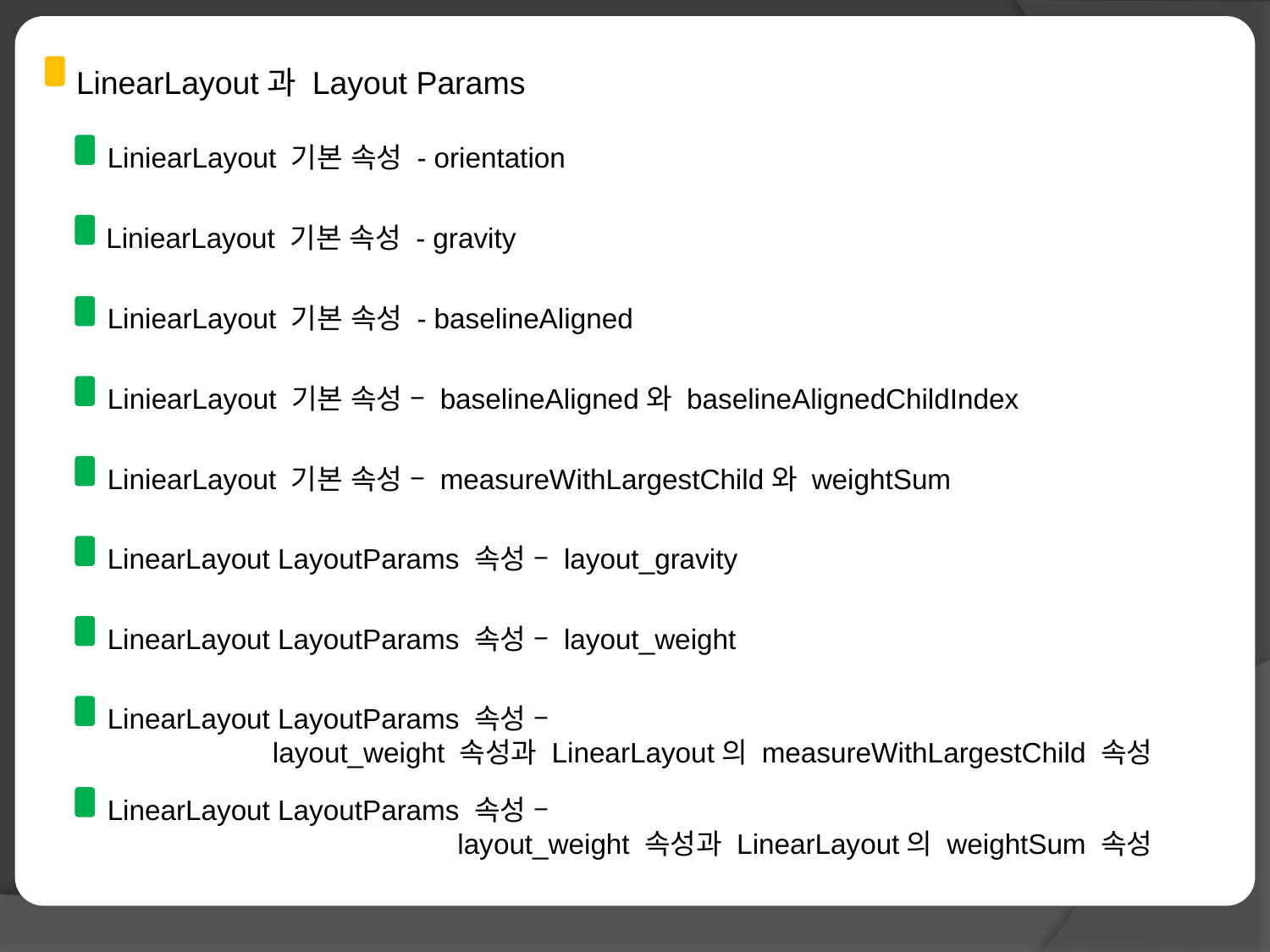

LinearLayout과 Layout Params
LiniearLayout 기본 속성 - orientation

LiniearLayout 기본 속성 - gravity

LiniearLayout 기본 속성 - baselineAligned

LiniearLayout 기본 속성 – baselineAligned와 baselineAlignedChildIndex

LiniearLayout 기본 속성 – measureWithLargestChild와 weightSum

LinearLayout LayoutParams 속성 – layout_gravity

LinearLayout LayoutParams 속성 – layout_weight

LinearLayout LayoutParams 속성 –
layout_weight 속성과 LinearLayout의 measureWithLargestChild 속성

LinearLayout LayoutParams 속성 –
layout_weight 속성과 LinearLayout의 weightSum 속성